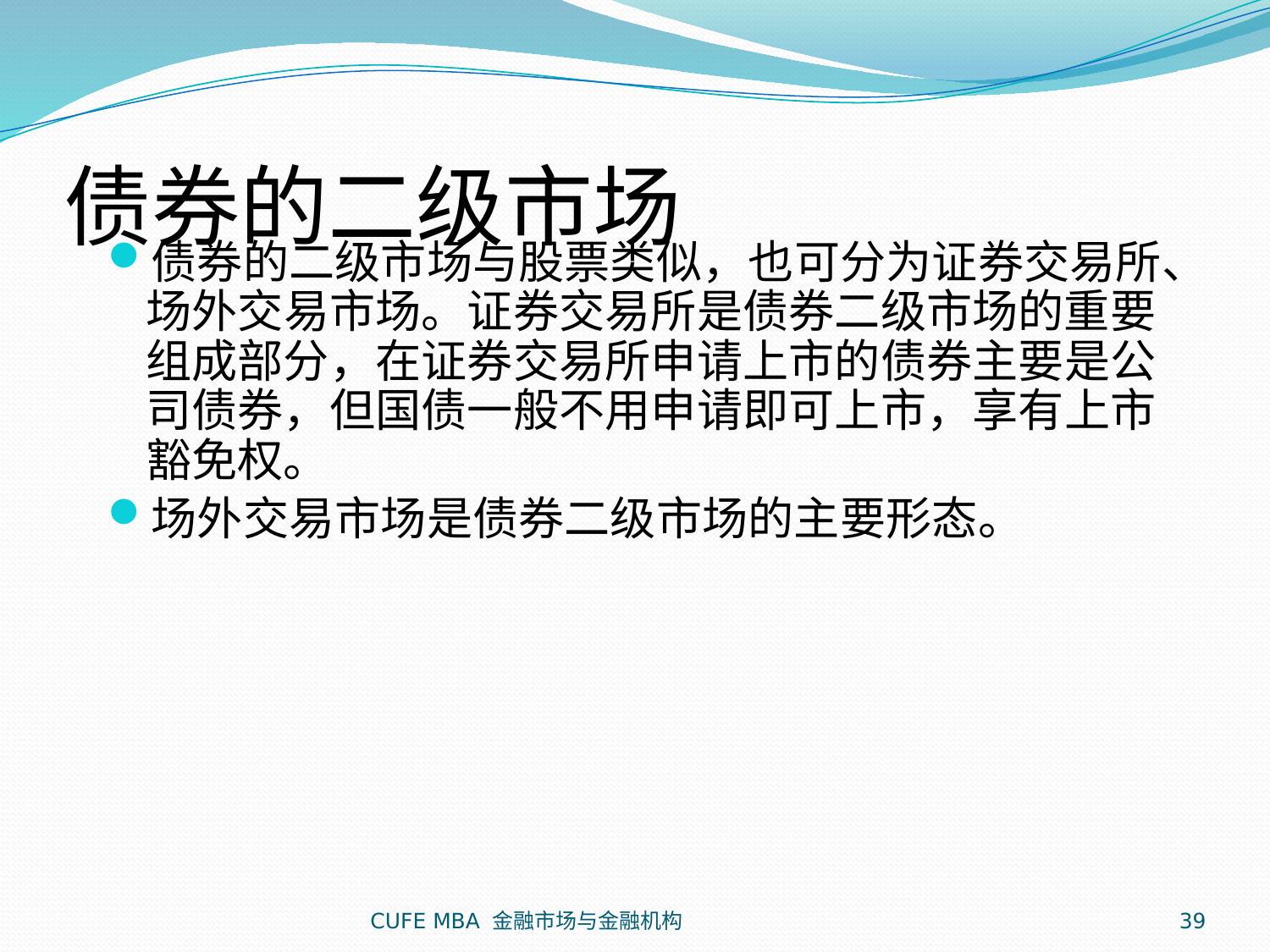

# 债券的二级市场
债券的二级市场与股票类似，也可分为证券交易所、场外交易市场。证券交易所是债券二级市场的重要组成部分，在证券交易所申请上市的债券主要是公司债券，但国债一般不用申请即可上市，享有上市豁免权。
场外交易市场是债券二级市场的主要形态。

CUFE MBA 金融市场与金融机构
39